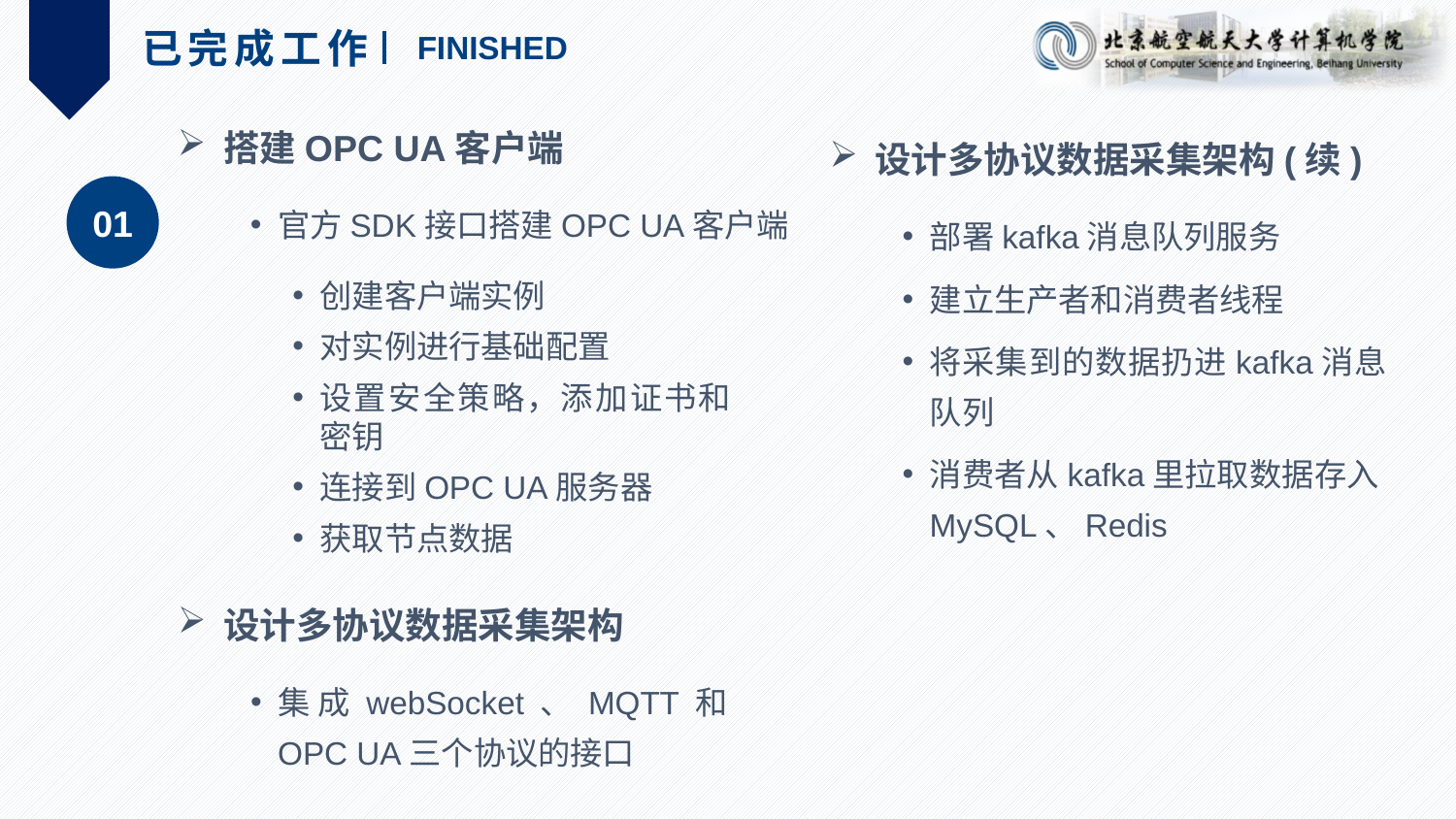

已完成工作
FINISHED
搭建OPC UA客户端
官方SDK接口搭建OPC UA客户端

设计多协议数据采集架构(续)
部署kafka消息队列服务
建立生产者和消费者线程
将采集到的数据扔进kafka消息队列
消费者从kafka里拉取数据存入MySQL、Redis
01
创建客户端实例
对实例进行基础配置
设置安全策略，添加证书和密钥
连接到OPC UA服务器
获取节点数据

设计多协议数据采集架构
集成webSocket、MQTT和OPC UA三个协议的接口